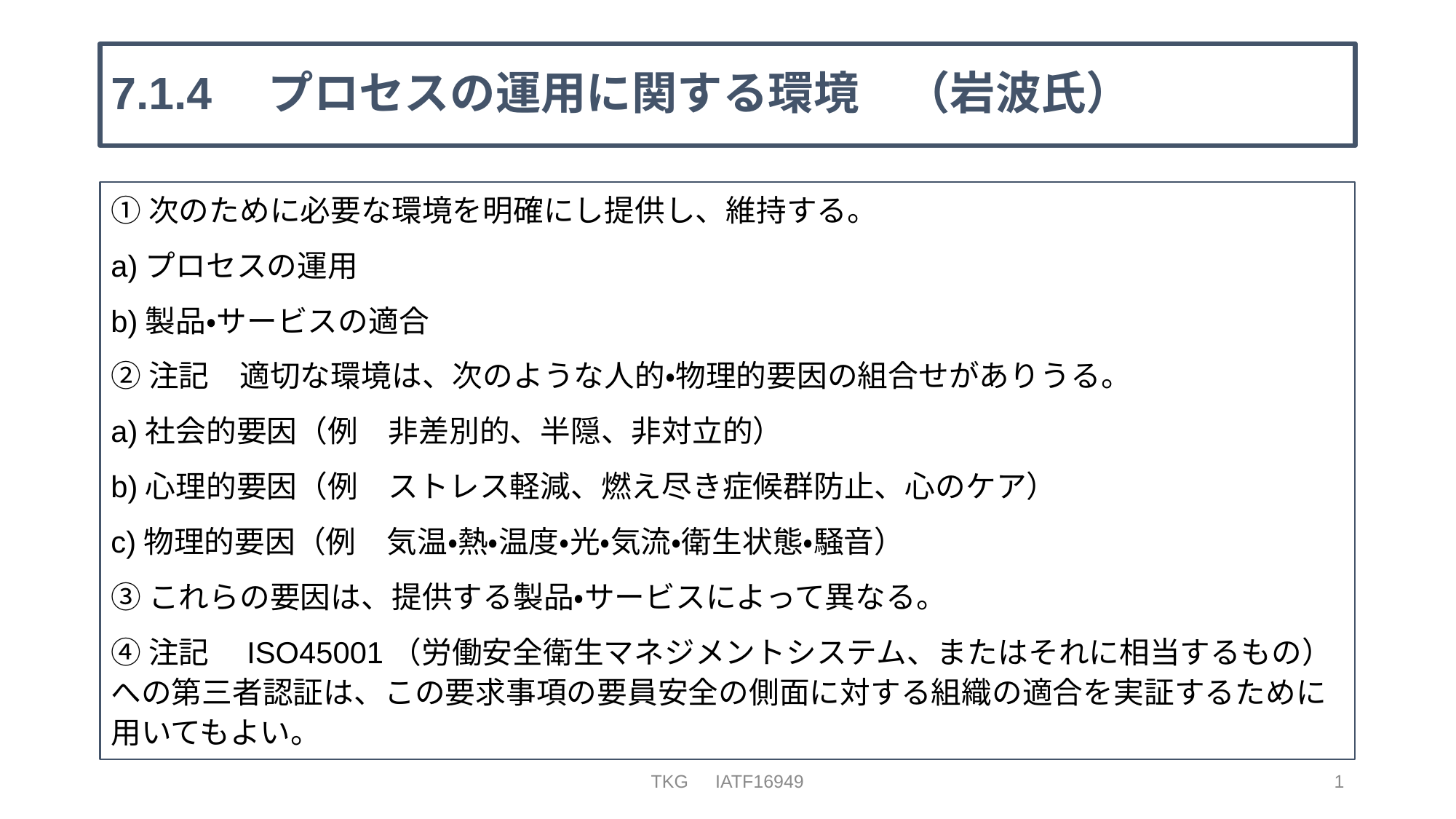

# 7.1.4　プロセスの運用に関する環境　（岩波氏）
①次のために必要な環境を明確にし提供し、維持する。
a)プロセスの運用
b)製品・サービスの適合
②注記　適切な環境は、次のような人的・物理的要因の組合せがありうる。
a)社会的要因（例　非差別的、半隠、非対立的）
b)心理的要因（例　ストレス軽減、燃え尽き症候群防止、心のケア）
c)物理的要因（例　気温・熱・温度・光・気流・衛生状態・騒音）
③これらの要因は、提供する製品・サービスによって異なる。
④注記　ISO45001（労働安全衛生マネジメントシステム、またはそれに相当するもの）への第三者認証は、この要求事項の要員安全の側面に対する組織の適合を実証するために用いてもよい。
TKG　IATF16949
1